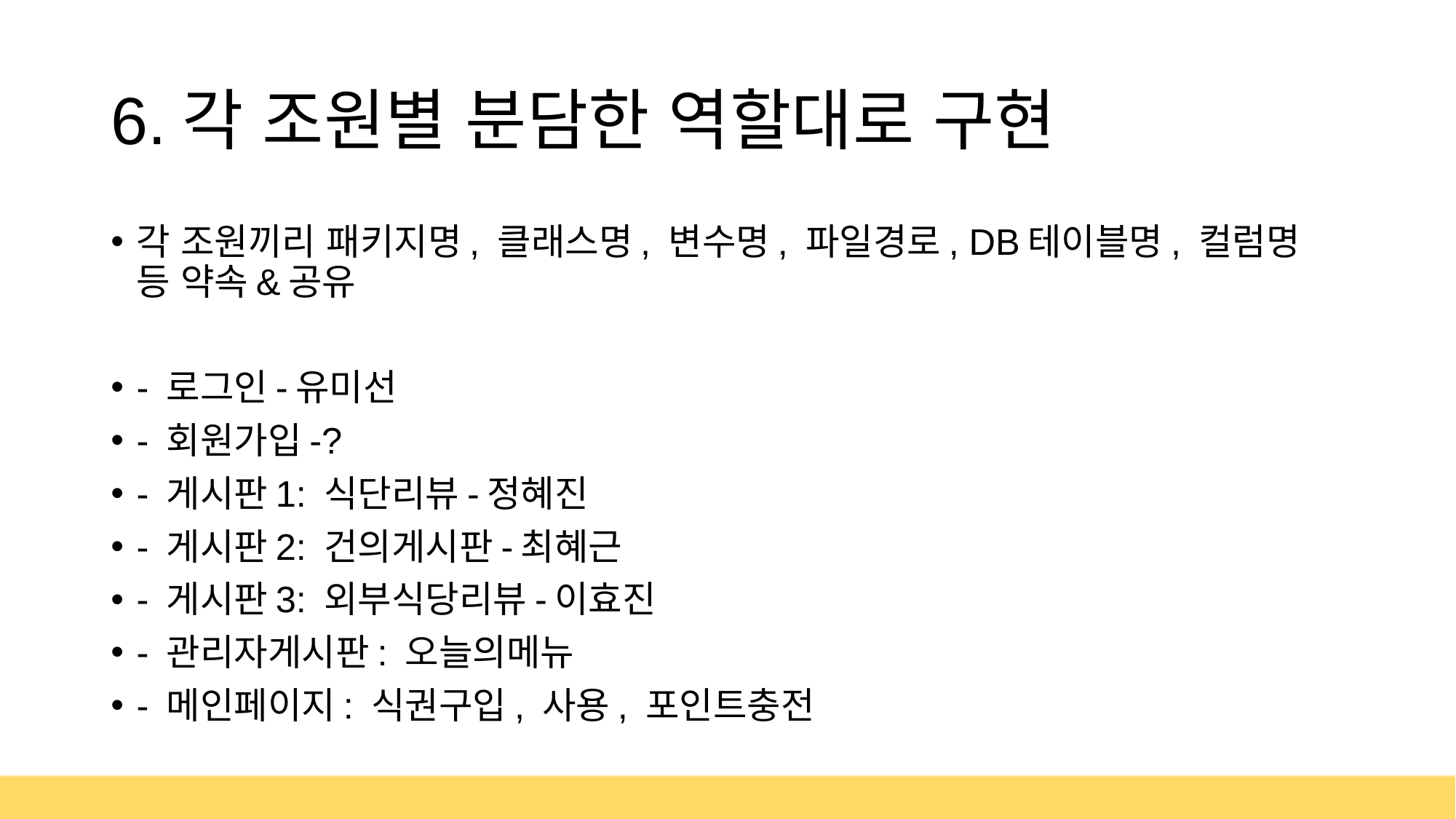

# 6.각 조원별 분담한 역할대로 구현
각 조원끼리 패키지명, 클래스명, 변수명, 파일경로, DB테이블명, 컬럼명 등 약속&공유

- 로그인-유미선
- 회원가입-?
- 게시판1: 식단리뷰-정혜진
- 게시판2: 건의게시판-최혜근
- 게시판3: 외부식당리뷰-이효진
- 관리자게시판: 오늘의메뉴
- 메인페이지: 식권구입, 사용, 포인트충전